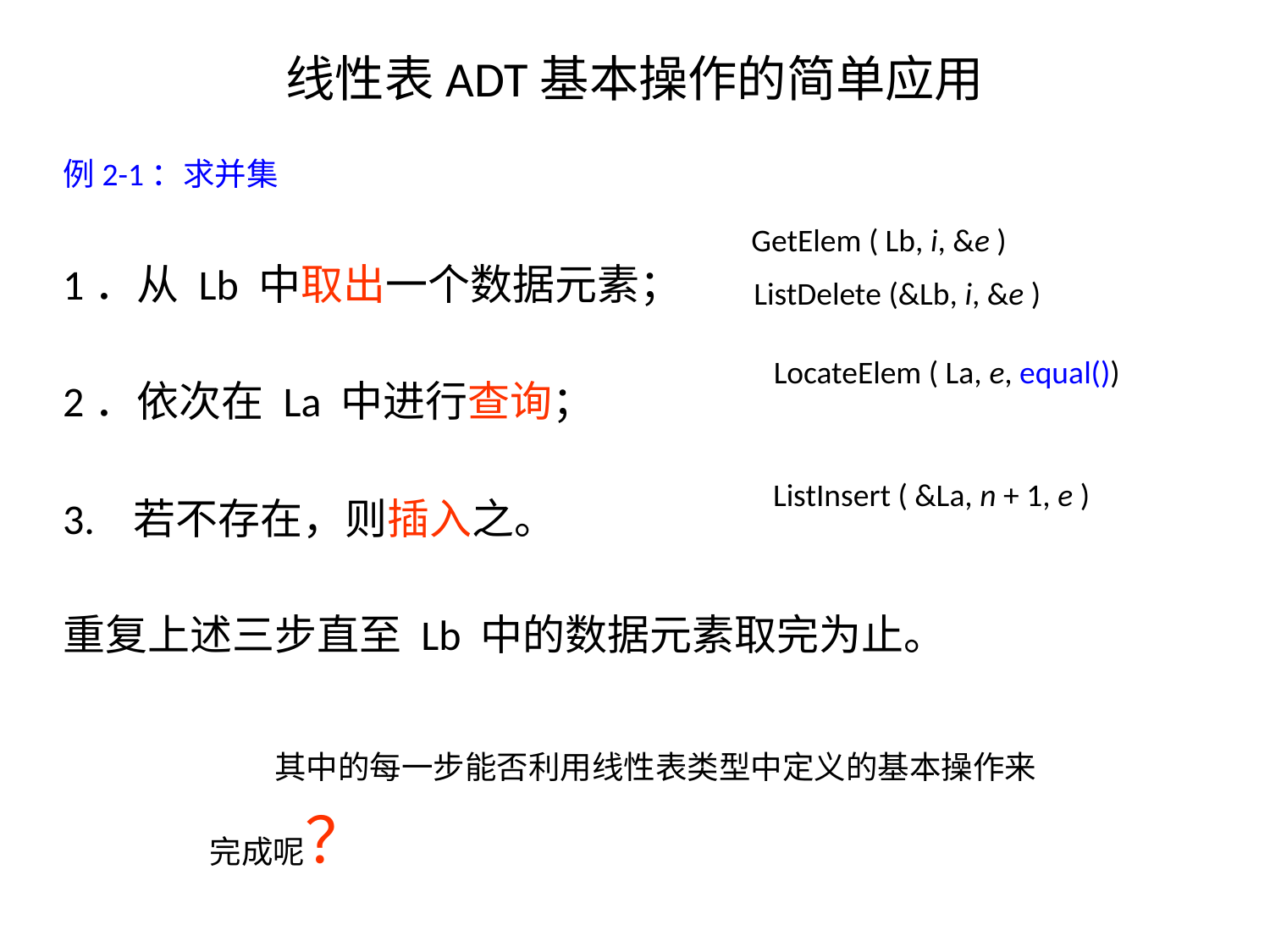

# 线性表ADT基本操作的简单应用
例2-1：求并集
1．从 Lb 中取出一个数据元素；
2．依次在 La 中进行查询；
3.   若不存在，则插入之。
重复上述三步直至 Lb 中的数据元素取完为止。
GetElem ( Lb, i, &e )
ListDelete (&Lb, i, &e )
LocateElem ( La, e, equal())
ListInsert ( &La, n + 1, e )
        其中的每一步能否利用线性表类型中定义的基本操作来
完成呢？